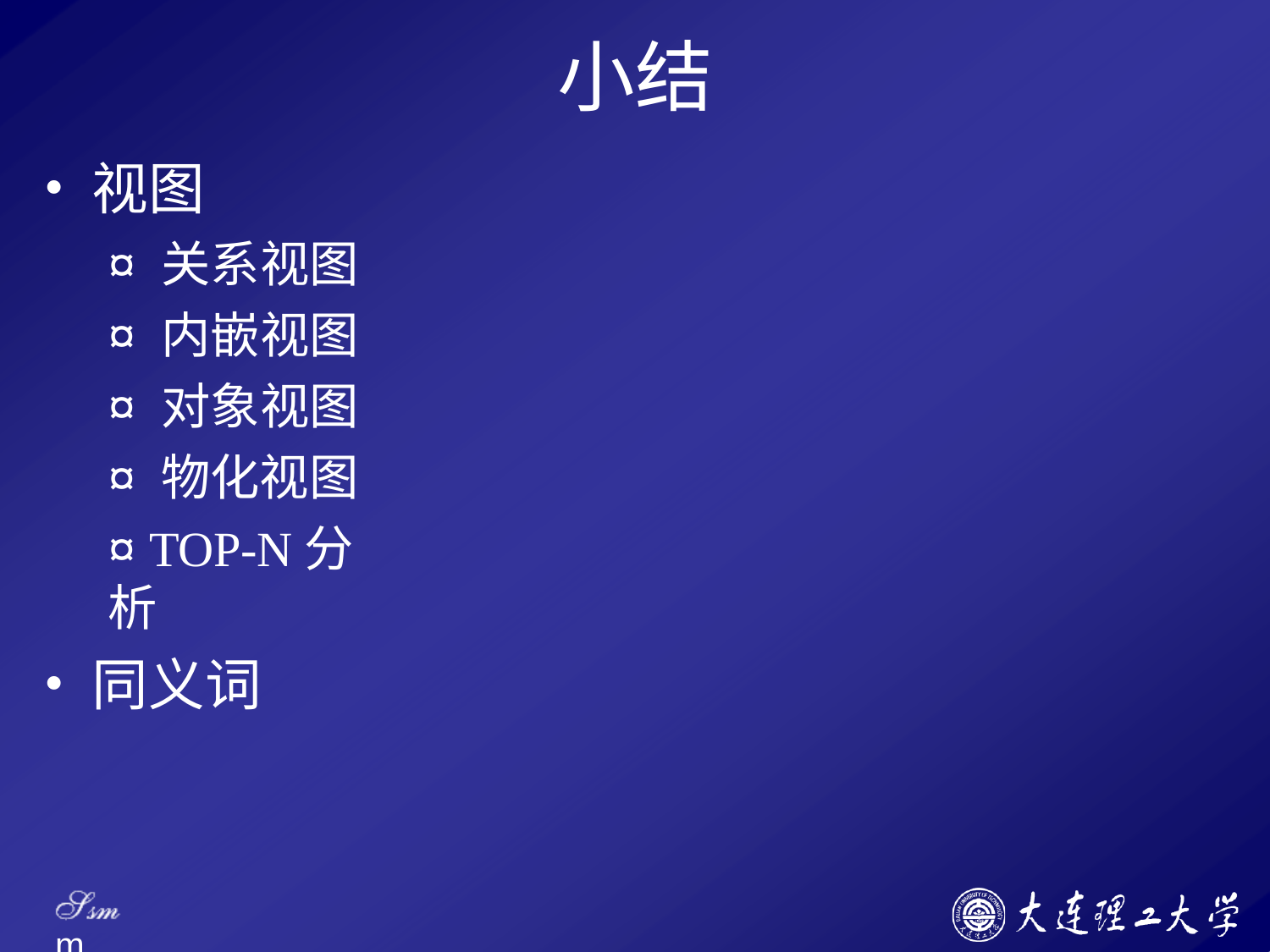

# 小结
视图
¤ 关系视图
¤ 内嵌视图
¤ 对象视图
¤ 物化视图
¤ TOP-N分析
同义词

Ssm